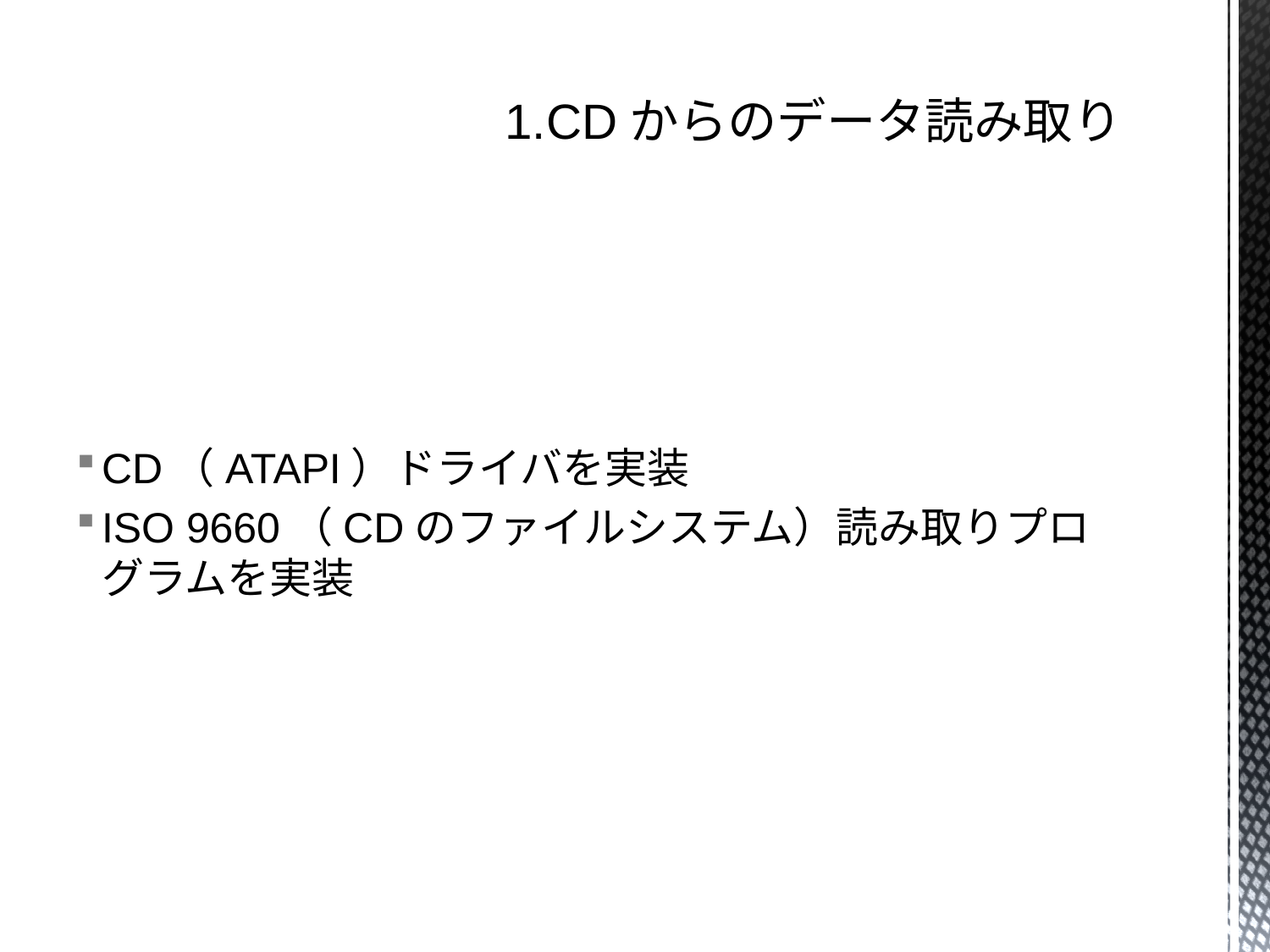

# 1.CDからのデータ読み取り
CD（ATAPI）ドライバを実装
ISO 9660（CDのファイルシステム）読み取りプログラムを実装